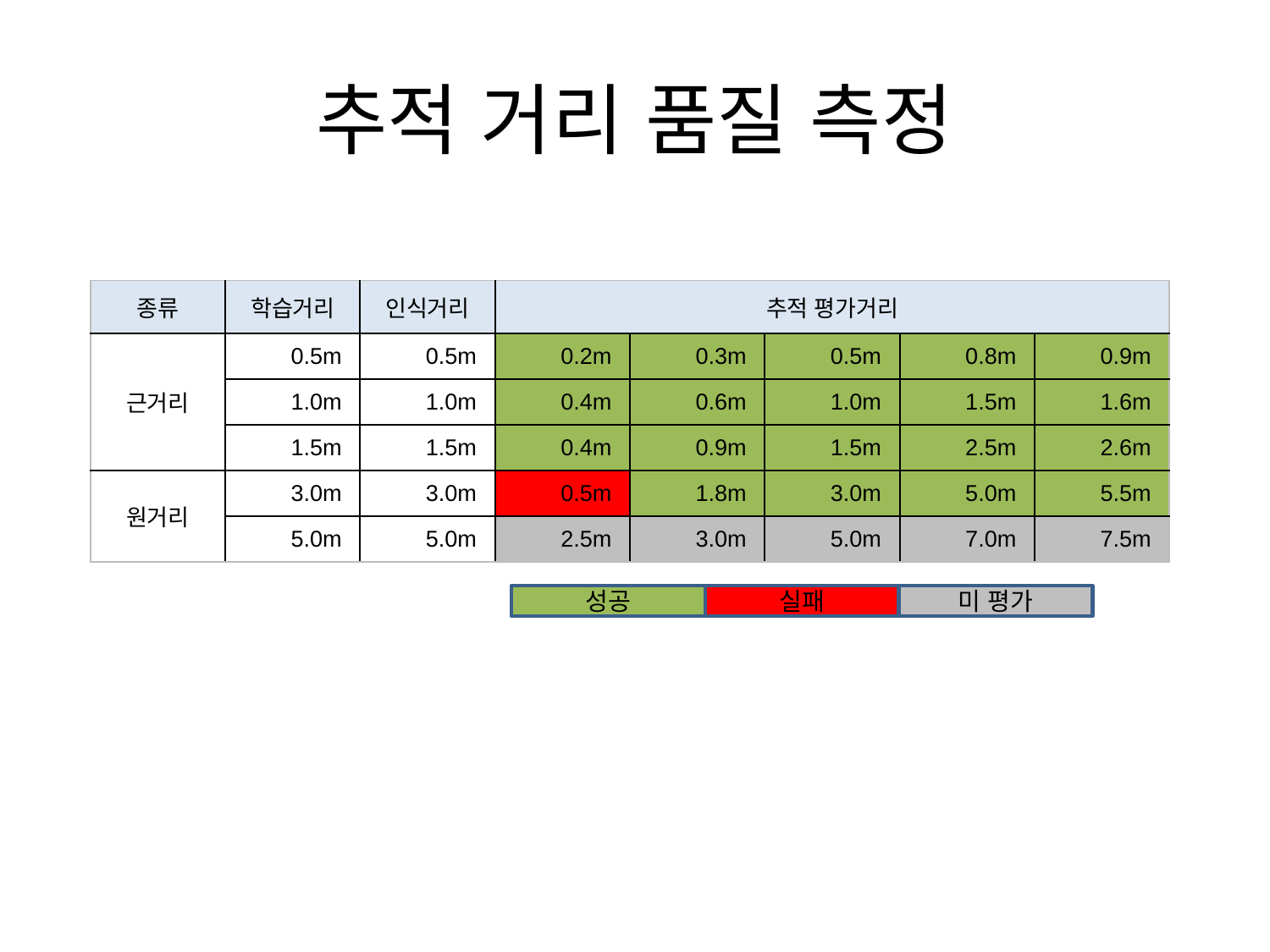

# 추적 거리 품질 측정

| 종류 | 학습거리 | 인식거리 | 추적 평가거리 |  |  |  |  |
| --- | --- | --- | --- | --- | --- | --- | --- |
| 근거리 | 0.5m | 0.5m | 0.2m | 0.3m | 0.5m | 0.8m | 0.9m |
|  | 1.0m | 1.0m | 0.4m | 0.6m | 1.0m | 1.5m | 1.6m |
|  | 1.5m | 1.5m | 0.4m | 0.9m | 1.5m | 2.5m | 2.6m |
| 원거리 | 3.0m | 3.0m | 0.5m | 1.8m | 3.0m | 5.0m | 5.5m |
|  | 5.0m | 5.0m | 2.5m | 3.0m | 5.0m | 7.0m | 7.5m |
성공
실패
미 평가